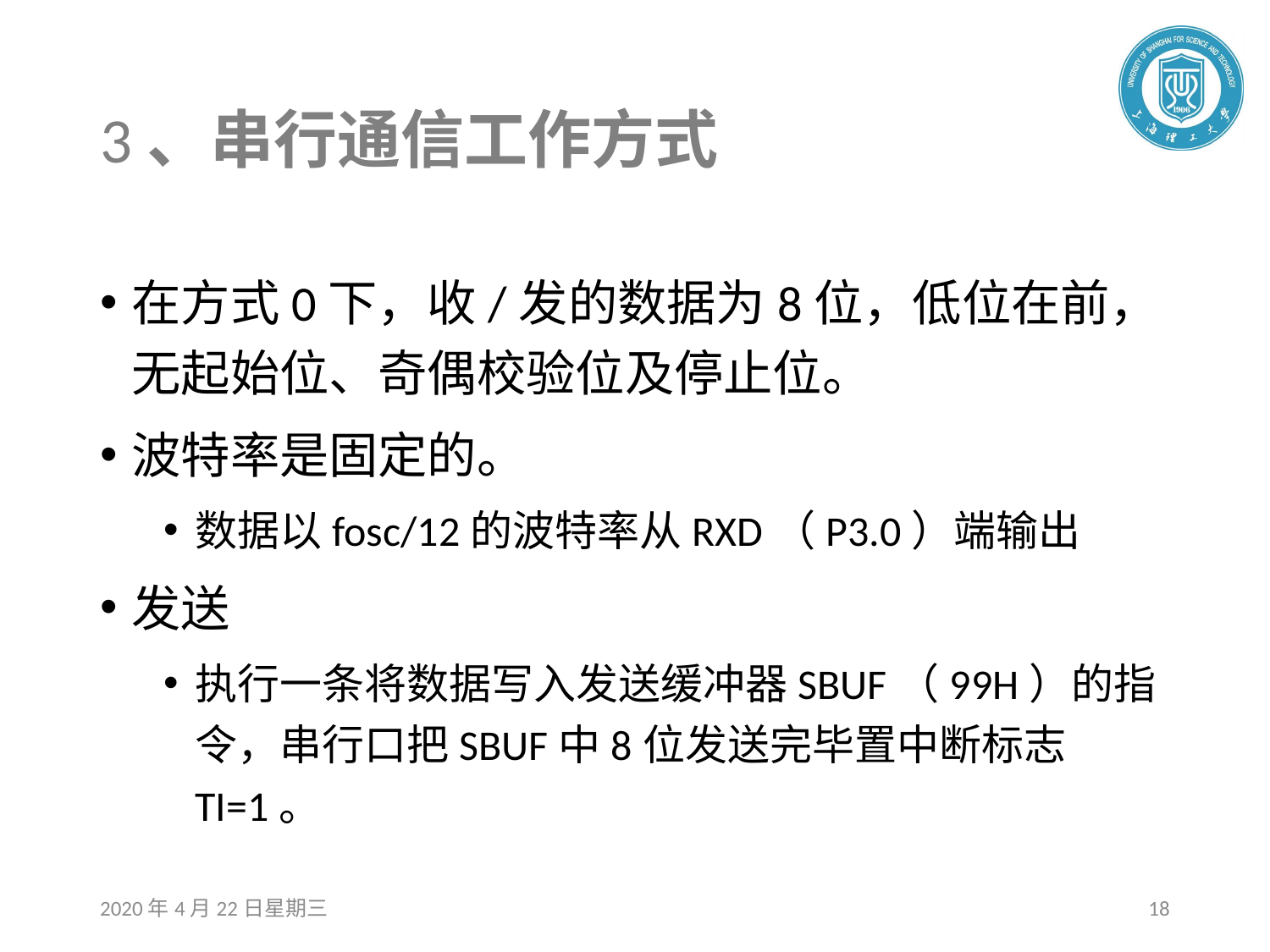

# 3、串行通信工作方式
在方式0下，收/发的数据为8位，低位在前，无起始位、奇偶校验位及停止位。
波特率是固定的。
数据以fosc/12的波特率从RXD（P3.0）端输出
发送
执行一条将数据写入发送缓冲器SBUF（99H）的指令，串行口把SBUF中8位发送完毕置中断标志TI=1。
2020年4月22日星期三
18